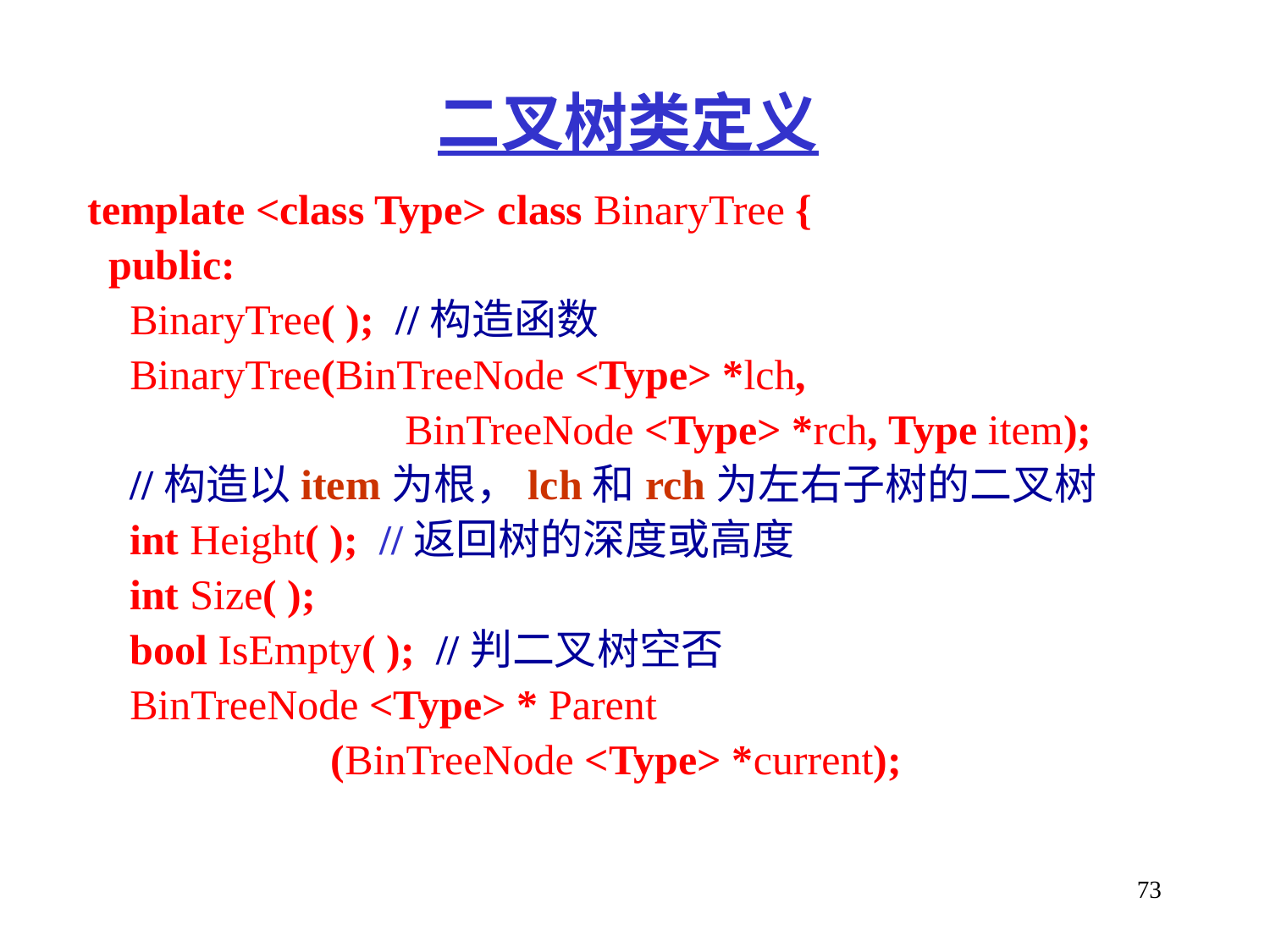

二叉树类定义
template <class Type> class BinaryTree {
  public:
    BinaryTree( );  //构造函数
    BinaryTree(BinTreeNode <Type> *lch,
                              BinTreeNode <Type> *rch, Type item);
    //构造以item为根，lch和rch为左右子树的二叉树
    int Height( );  //返回树的深度或高度
    int Size( );
    bool IsEmpty( );  //判二叉树空否
    BinTreeNode <Type> * Parent
                       (BinTreeNode <Type> *current);
73